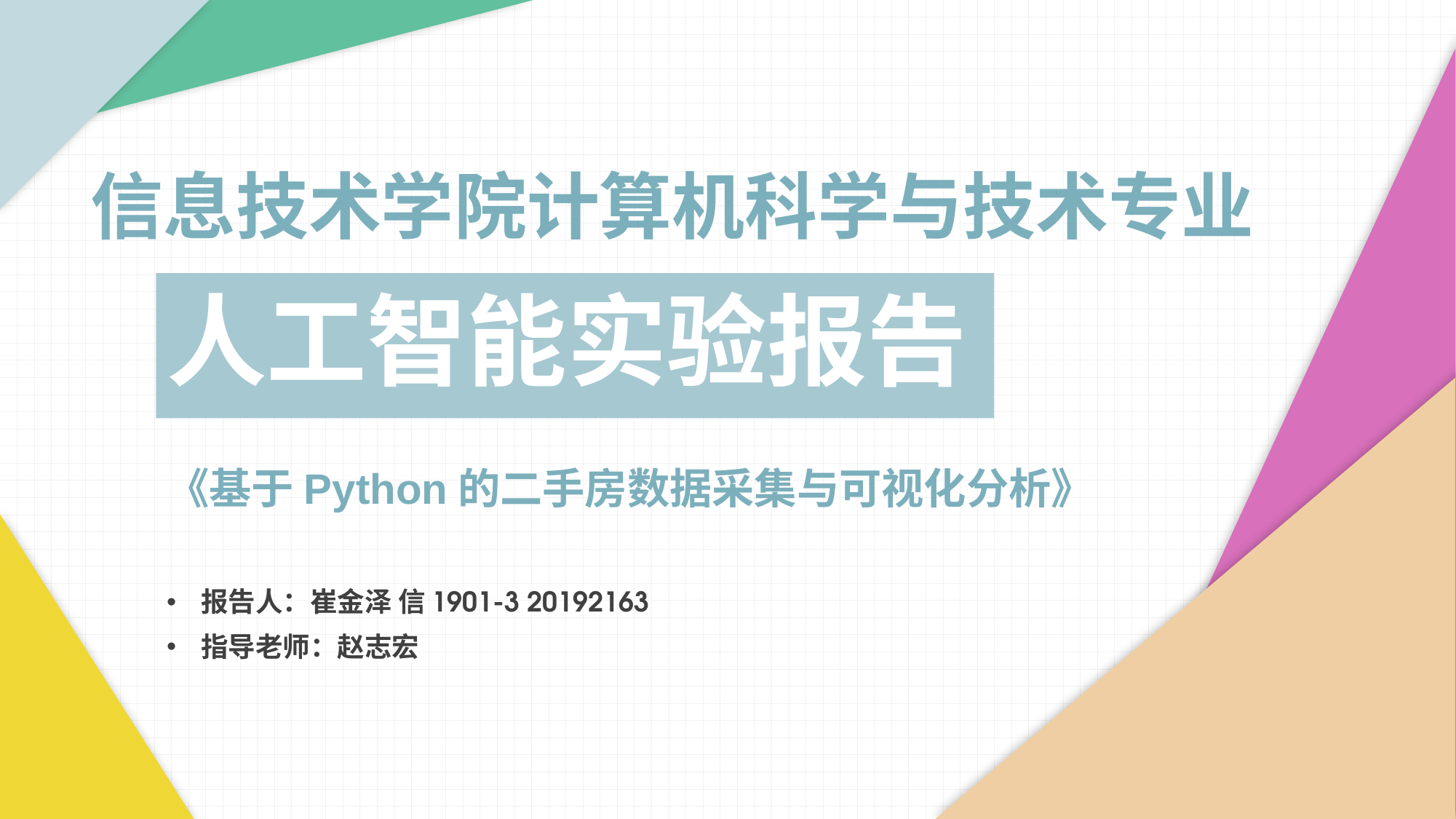

信息技术学院计算机科学与技术专业
人工智能实验报告
《基于Python的二手房数据采集与可视化分析》
报告人：崔金泽 信1901-3 20192163
指导老师：赵志宏